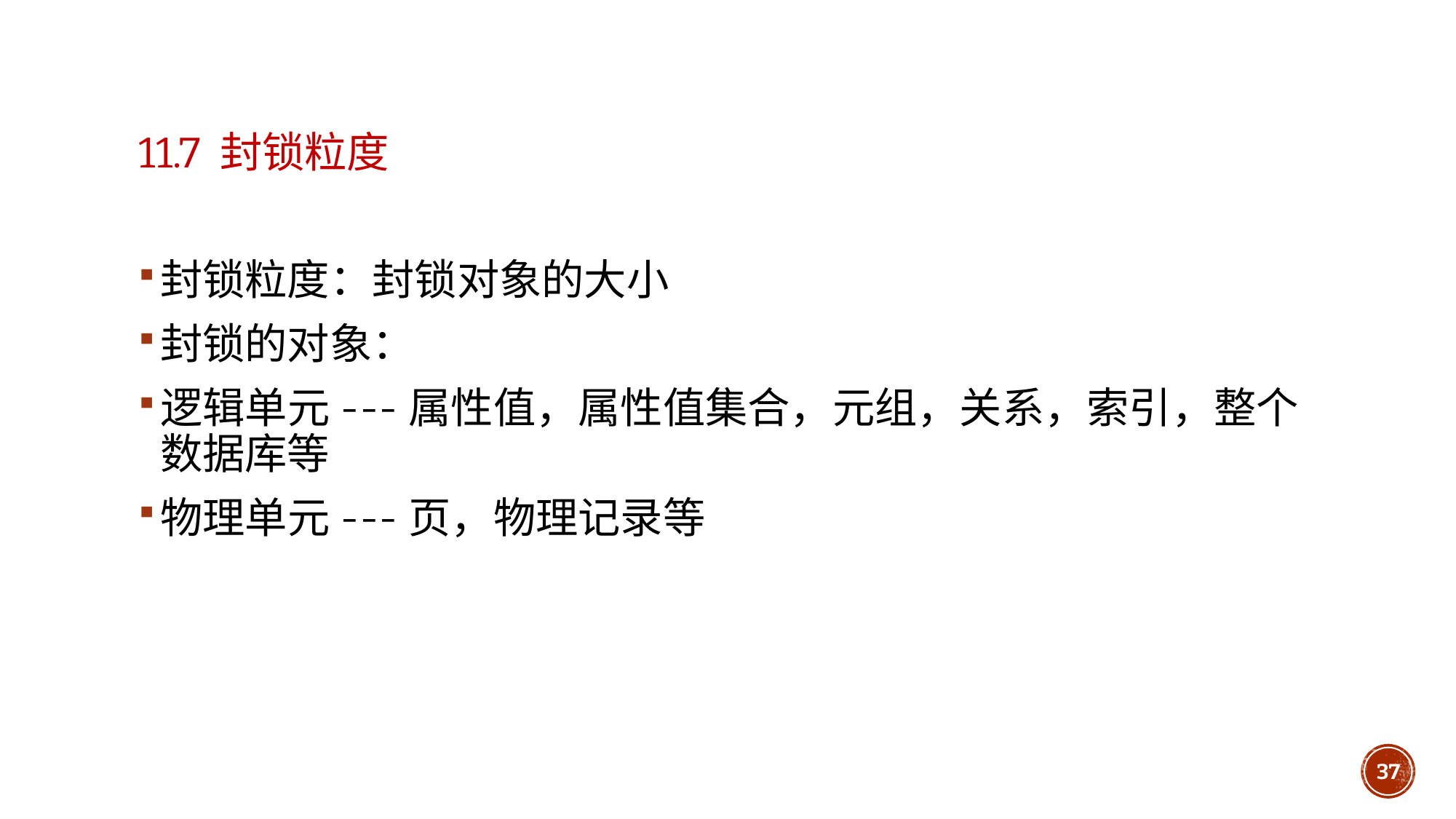

# 11.7 封锁粒度
封锁粒度：封锁对象的大小
封锁的对象：
逻辑单元---属性值，属性值集合，元组，关系，索引，整个数据库等
物理单元---页，物理记录等
37